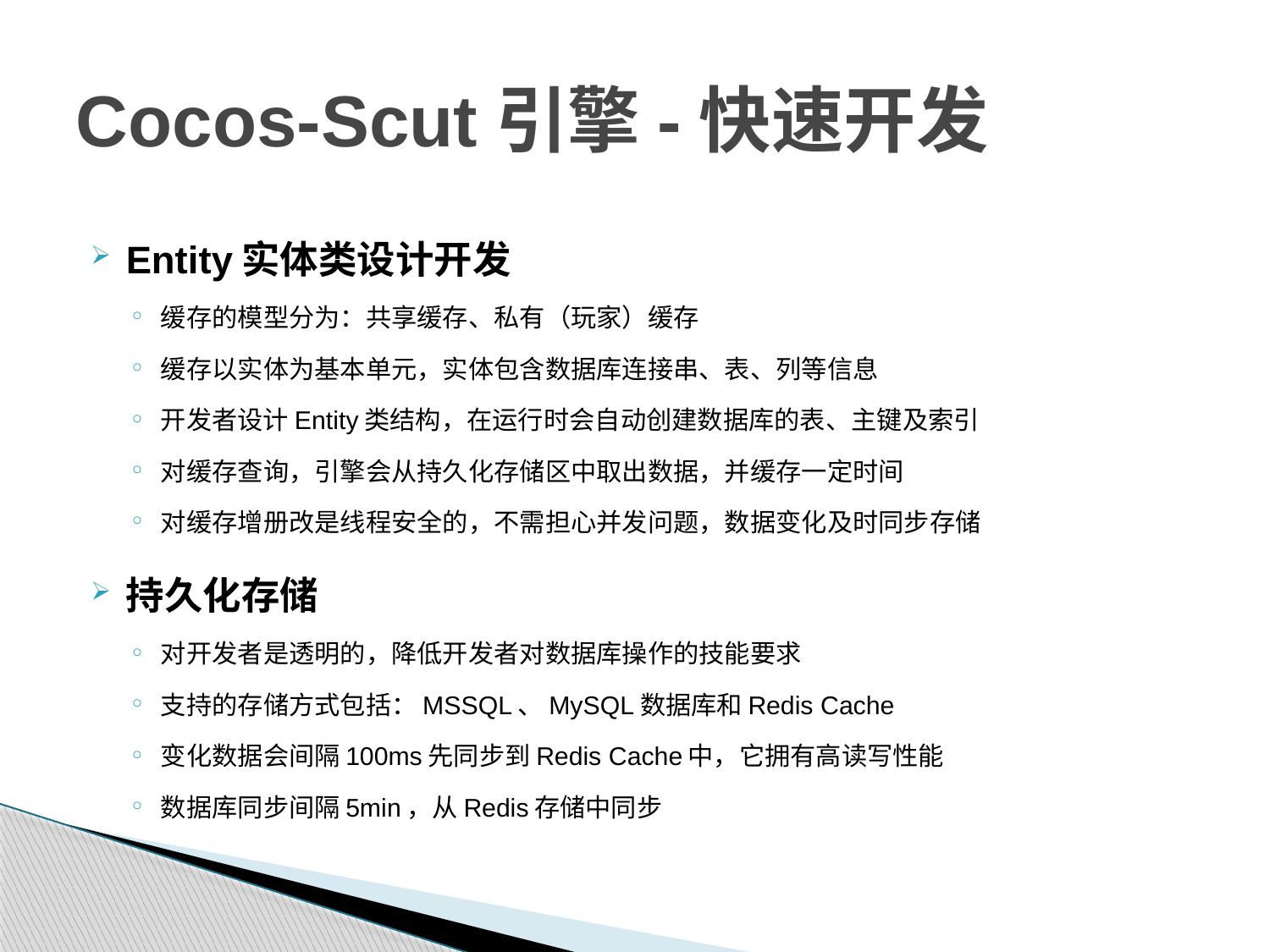

# Cocos-Scut引擎-快速开发
Entity实体类设计开发
缓存的模型分为：共享缓存、私有（玩家）缓存
缓存以实体为基本单元，实体包含数据库连接串、表、列等信息
开发者设计Entity类结构，在运行时会自动创建数据库的表、主键及索引
对缓存查询，引擎会从持久化存储区中取出数据，并缓存一定时间
对缓存增册改是线程安全的，不需担心并发问题，数据变化及时同步存储
持久化存储
对开发者是透明的，降低开发者对数据库操作的技能要求
支持的存储方式包括：MSSQL、MySQL数据库和Redis Cache
变化数据会间隔100ms先同步到Redis Cache中，它拥有高读写性能
数据库同步间隔5min，从Redis存储中同步